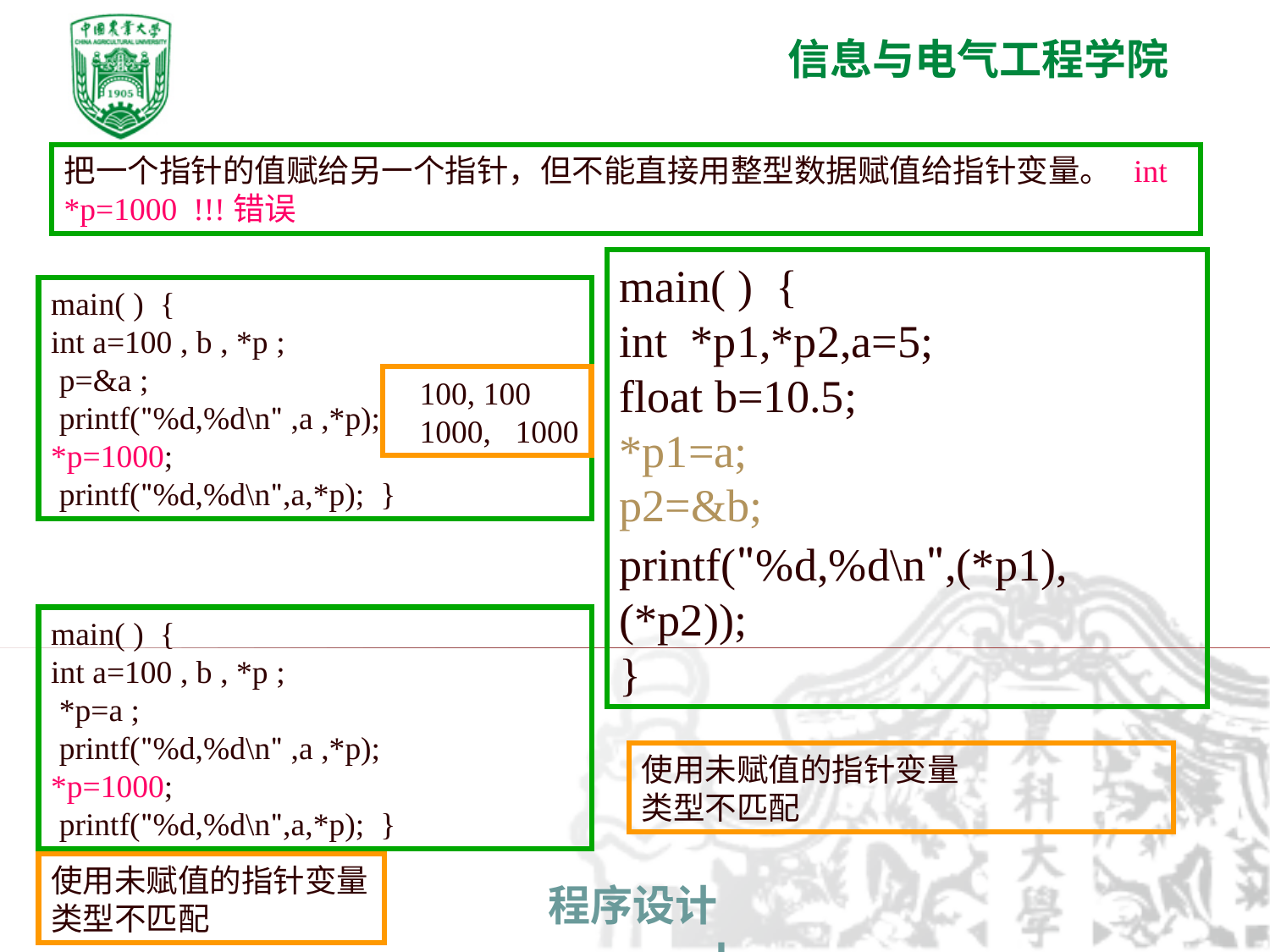

把一个指针的值赋给另一个指针，但不能直接用整型数据赋值给指针变量。  int  *p=1000  !!!错误
main( )  {
int a=100 , b , *p ;
 p=&a ;
 printf("%d,%d\n" ,a ,*p);
*p=1000;
 printf("%d,%d\n",a,*p);  }
main( )  {
int  *p1,*p2,a=5;
float b=10.5;
*p1=a;
p2=&b;
printf("%d,%d\n",(*p1),(*p2));
}
   100, 100
   1000,   1000
main( )  {
int a=100 , b , *p ;
 *p=a ;
 printf("%d,%d\n" ,a ,*p);
*p=1000;
 printf("%d,%d\n",a,*p);  }
使用未赋值的指针变量
类型不匹配
使用未赋值的指针变量
类型不匹配